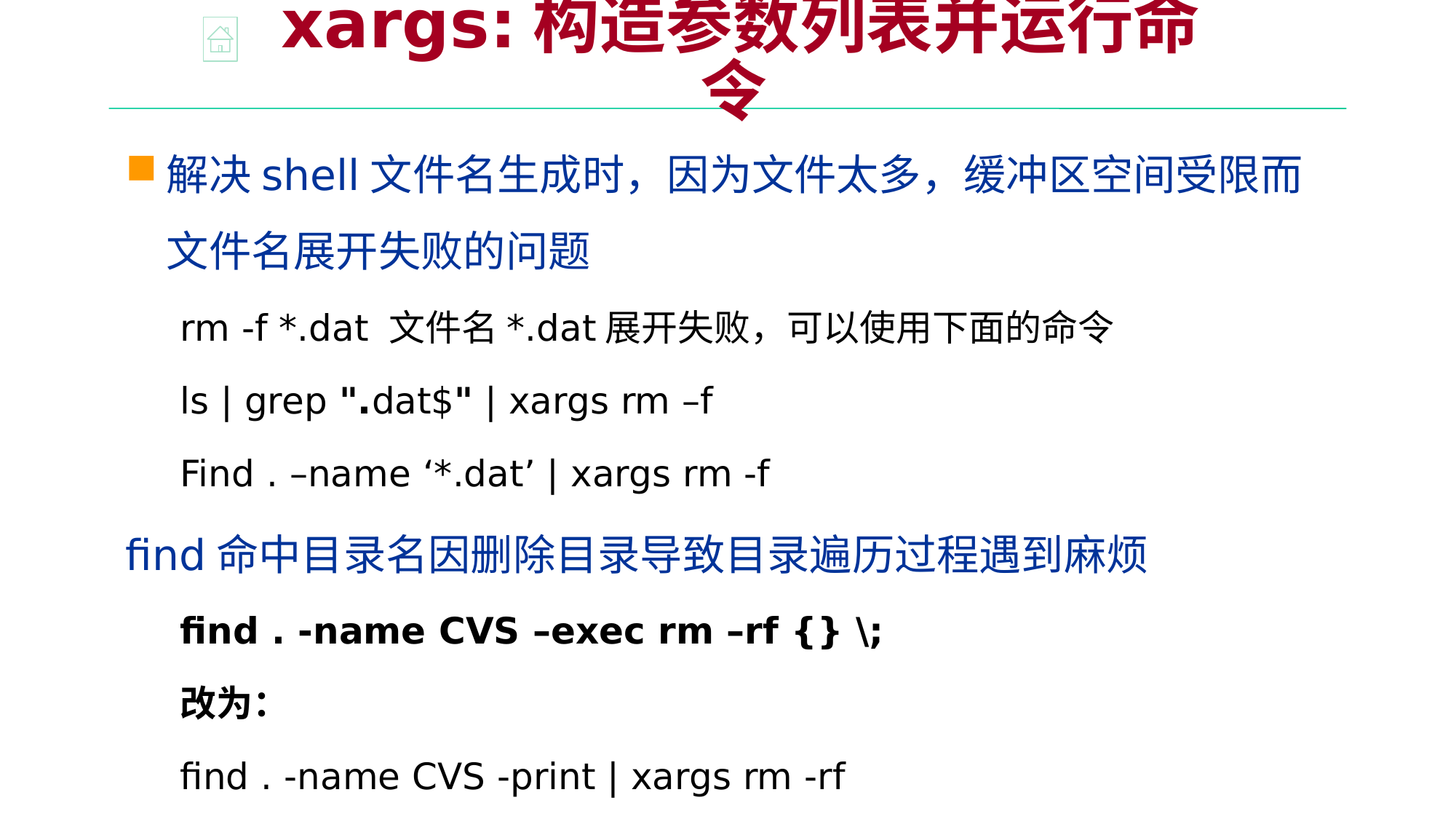

xargs:构造参数列表并运行命令

解决shell文件名生成时，因为文件太多，缓冲区空间受限而文件名展开失败的问题
rm -f *.dat 文件名*.dat展开失败，可以使用下面的命令
ls | grep ".dat$" | xargs rm –f
Find . –name ‘*.dat’ | xargs rm -f
find命中目录名因删除目录导致目录遍历过程遇到麻烦
find . -name CVS –exec rm –rf {} \;
改为：
find . -name CVS -print | xargs rm -rf